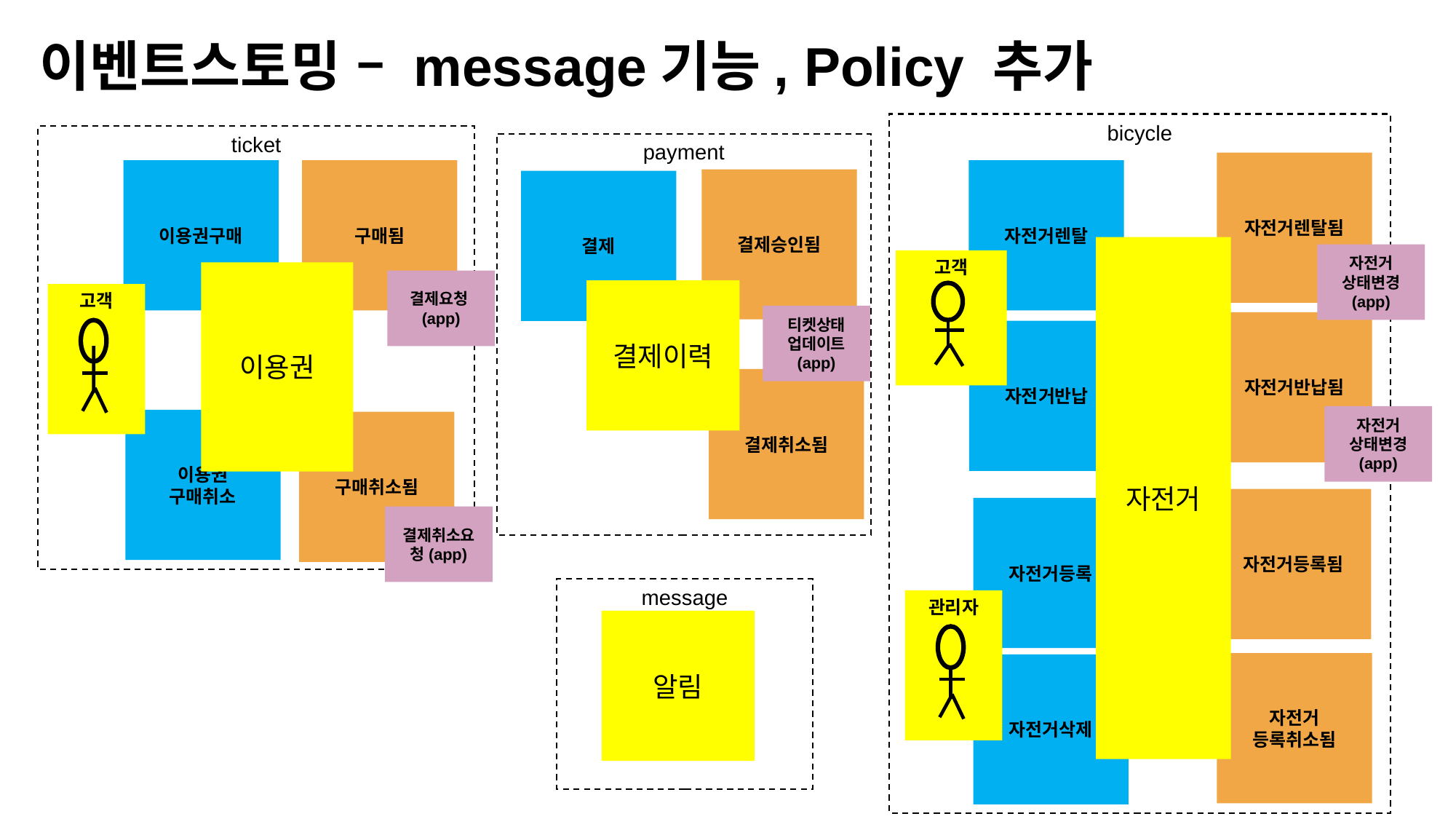

# 이벤트스토밍 – message기능, Policy 추가
bicycle
ticket
payment
자전거렌탈됨
자전거렌탈
이용권구매
구매됨
결제승인됨
결제
자전거
자전거
상태변경
(app)
고객

이용권
결제요청(app)
결제이력
고객

티켓상태
업데이트 (app)
자전거반납됨
자전거반납
결제취소됨
자전거
상태변경
(app)
이용권
구매취소
구매취소됨
자전거등록됨
자전거등록
결제취소요청(app)
message
관리자

알림
자전거
등록취소됨
자전거삭제